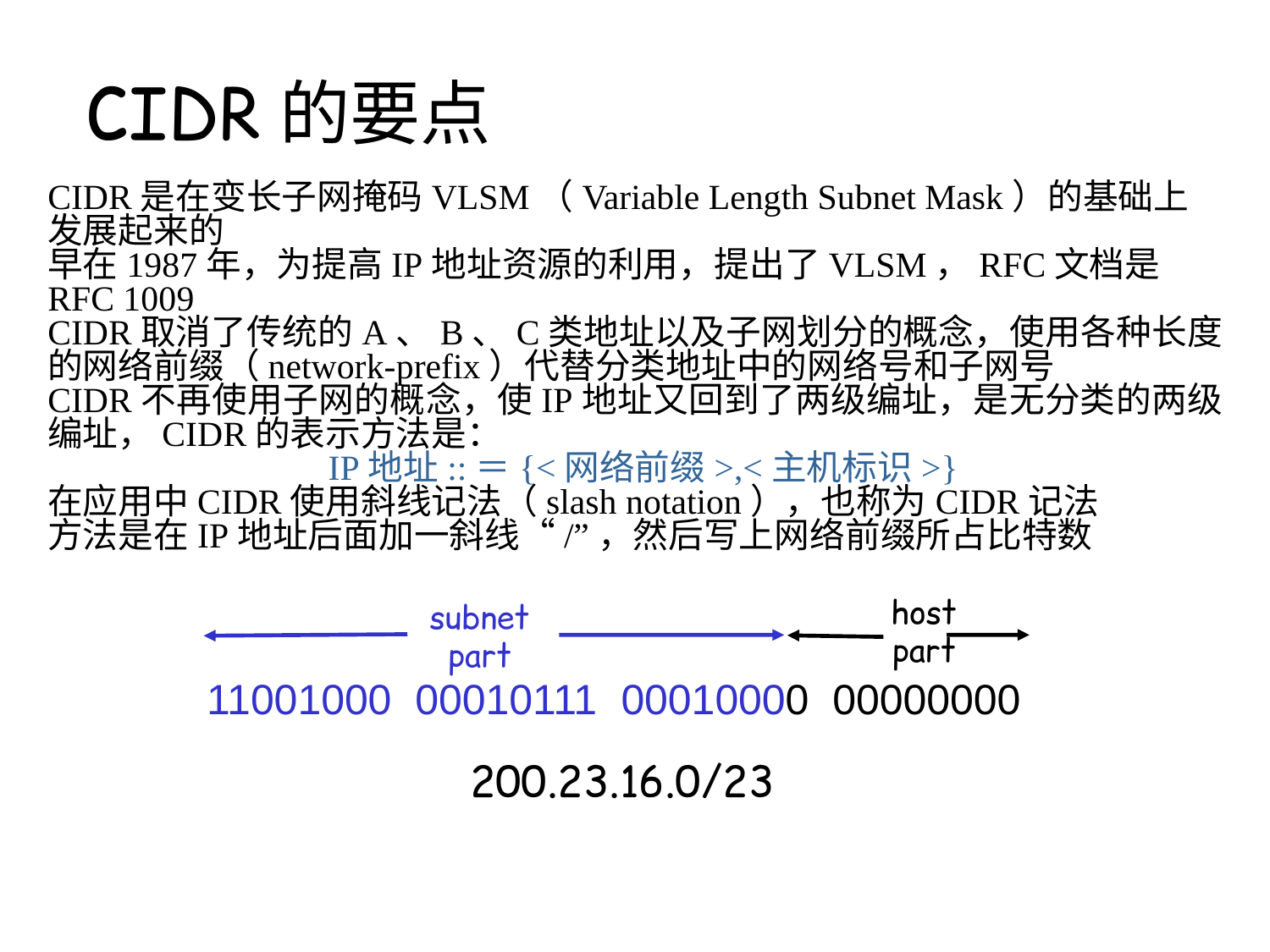

CIDR的要点
CIDR是在变长子网掩码VLSM（Variable Length Subnet Mask）的基础上发展起来的
早在1987年，为提高IP地址资源的利用，提出了VLSM，RFC文档是RFC 1009
CIDR取消了传统的A、B、C类地址以及子网划分的概念，使用各种长度的网络前缀（network-prefix）代替分类地址中的网络号和子网号
CIDR不再使用子网的概念，使IP地址又回到了两级编址，是无分类的两级编址，CIDR的表示方法是：
		   IP地址::＝{<网络前缀>,<主机标识>}
在应用中CIDR使用斜线记法（slash notation），也称为CIDR记法
方法是在IP地址后面加一斜线“/”，然后写上网络前缀所占比特数
host
part
subnet
part

11001000  00010111  00010000  00000000
200.23.16.0/23